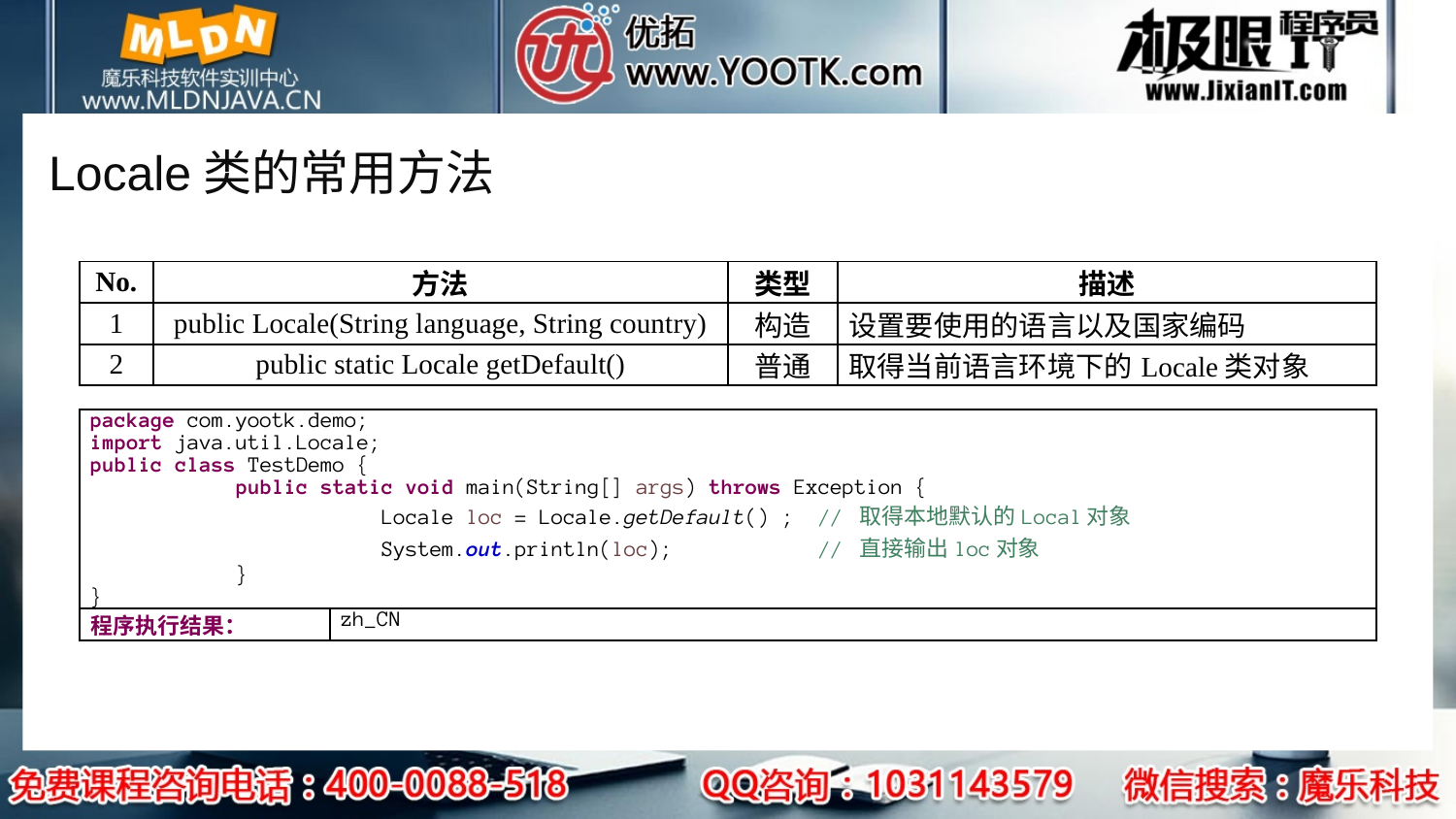

# Locale类的常用方法
| No. | 方法 | 类型 | 描述 |
| --- | --- | --- | --- |
| 1 | public Locale(String language, String country) | 构造 | 设置要使用的语言以及国家编码 |
| 2 | public static Locale getDefault() | 普通 | 取得当前语言环境下的Locale类对象 |
| package com.yootk.demo; import java.util.Locale; public class TestDemo { public static void main(String[] args) throws Exception { Locale loc = Locale.getDefault() ; // 取得本地默认的Local对象 System.out.println(loc); // 直接输出loc对象 } } |  |
| --- | --- |
| 程序执行结果： | zh\_CN |